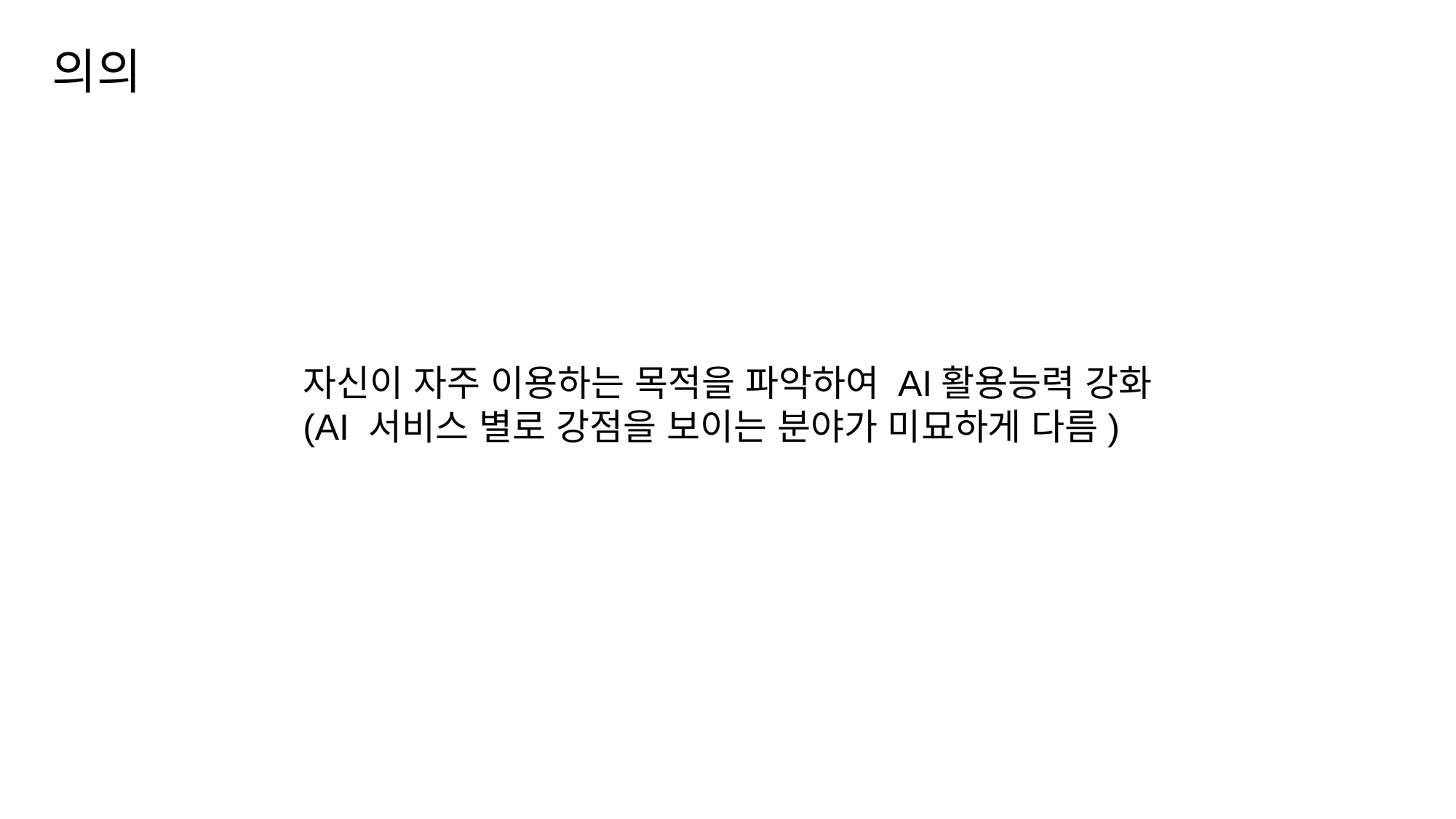

의의
자신이 자주 이용하는 목적을 파악하여 AI활용능력 강화
(AI 서비스 별로 강점을 보이는 분야가 미묘하게 다름)